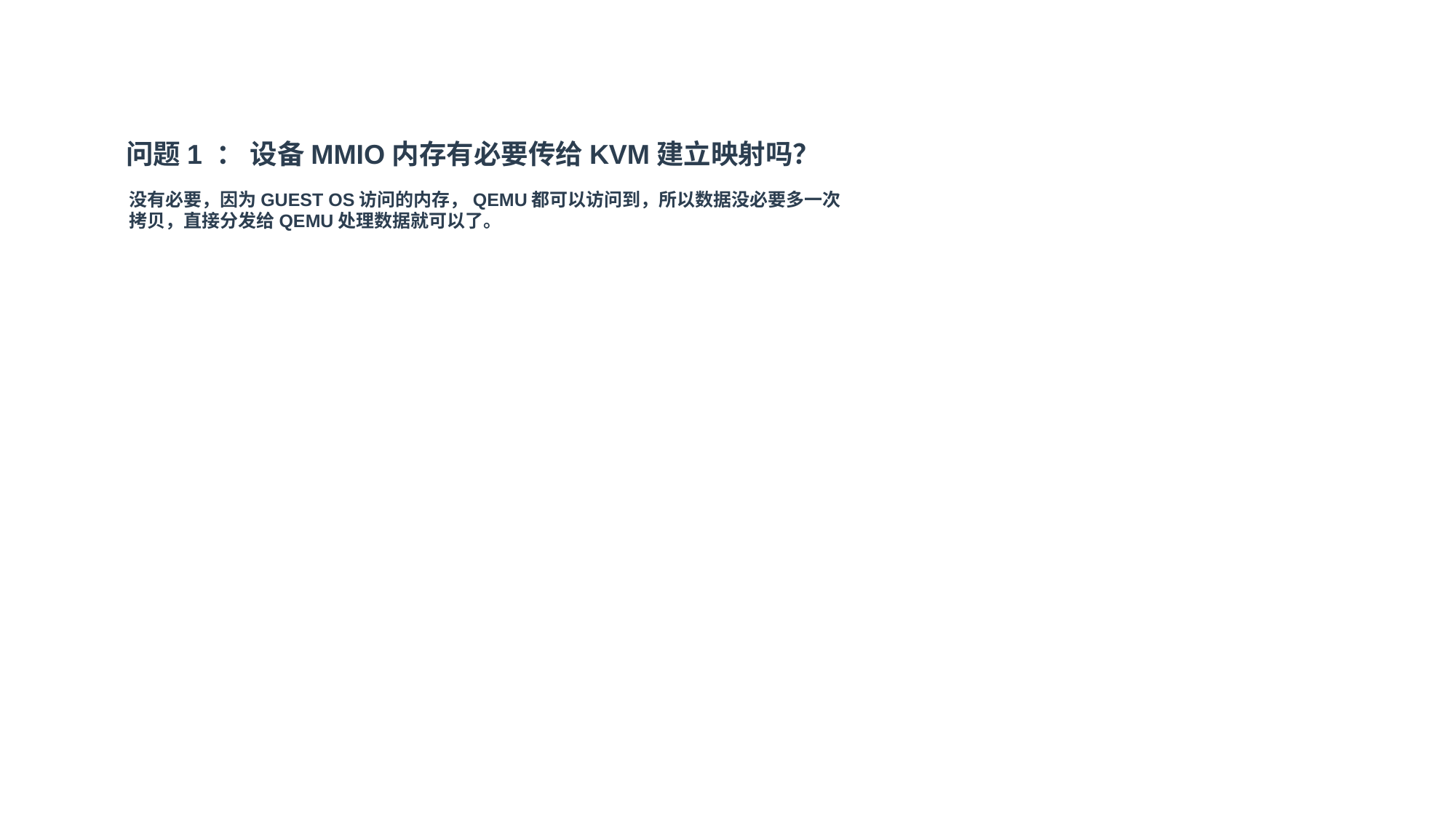

问题1 ： 设备MMIO内存有必要传给KVM建立映射吗？
没有必要，因为GUEST OS访问的内存，QEMU都可以访问到，所以数据没必要多一次
拷贝，直接分发给QEMU处理数据就可以了。